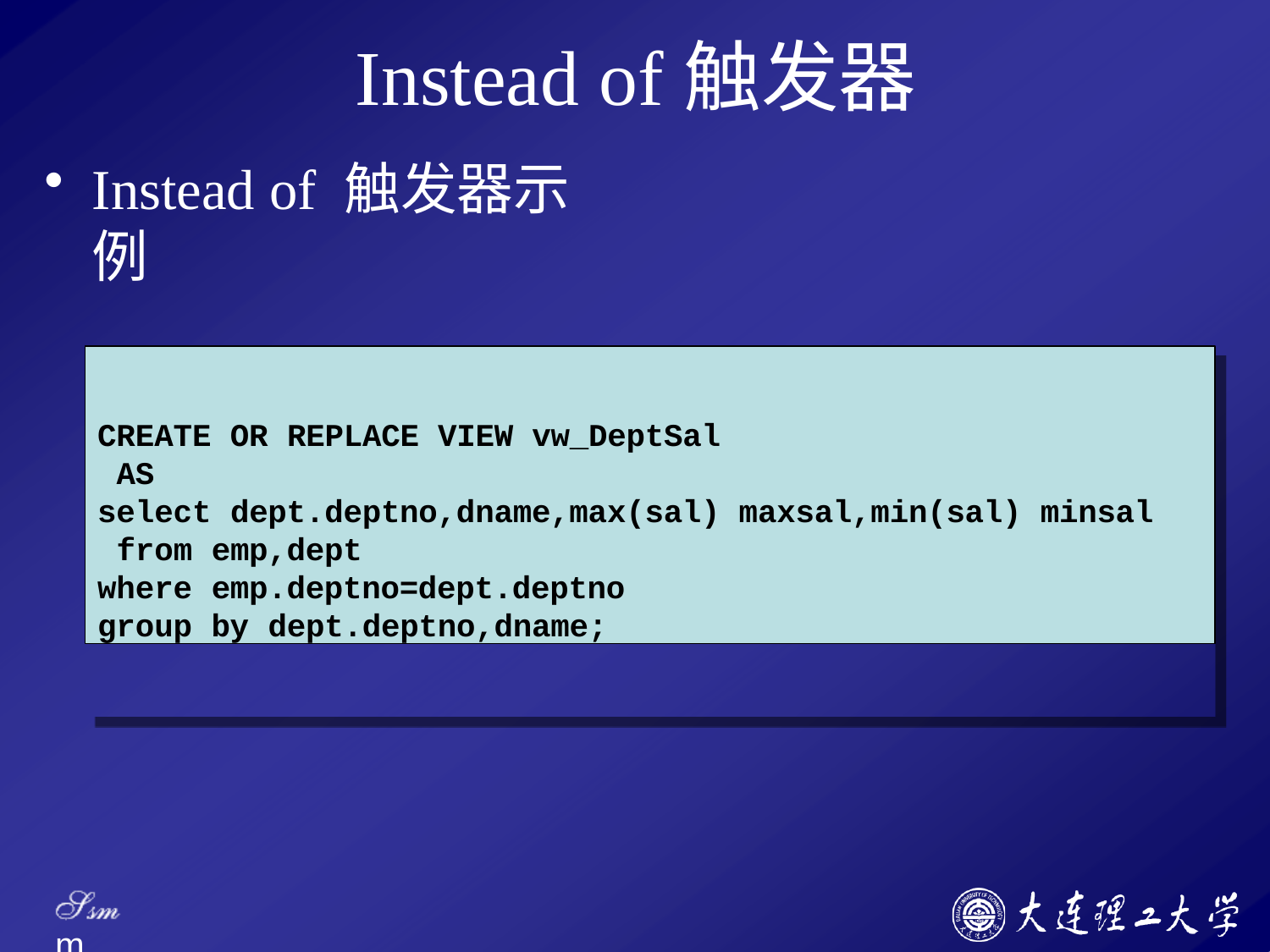

# Instead of	触发器
Instead of 触发器示例

CREATE OR REPLACE VIEW vw_DeptSal  AS
select dept.deptno,dname,max(sal) maxsal,min(sal) minsal  from emp,dept
where emp.deptno=dept.deptno
group by dept.deptno,dname;

Ssm